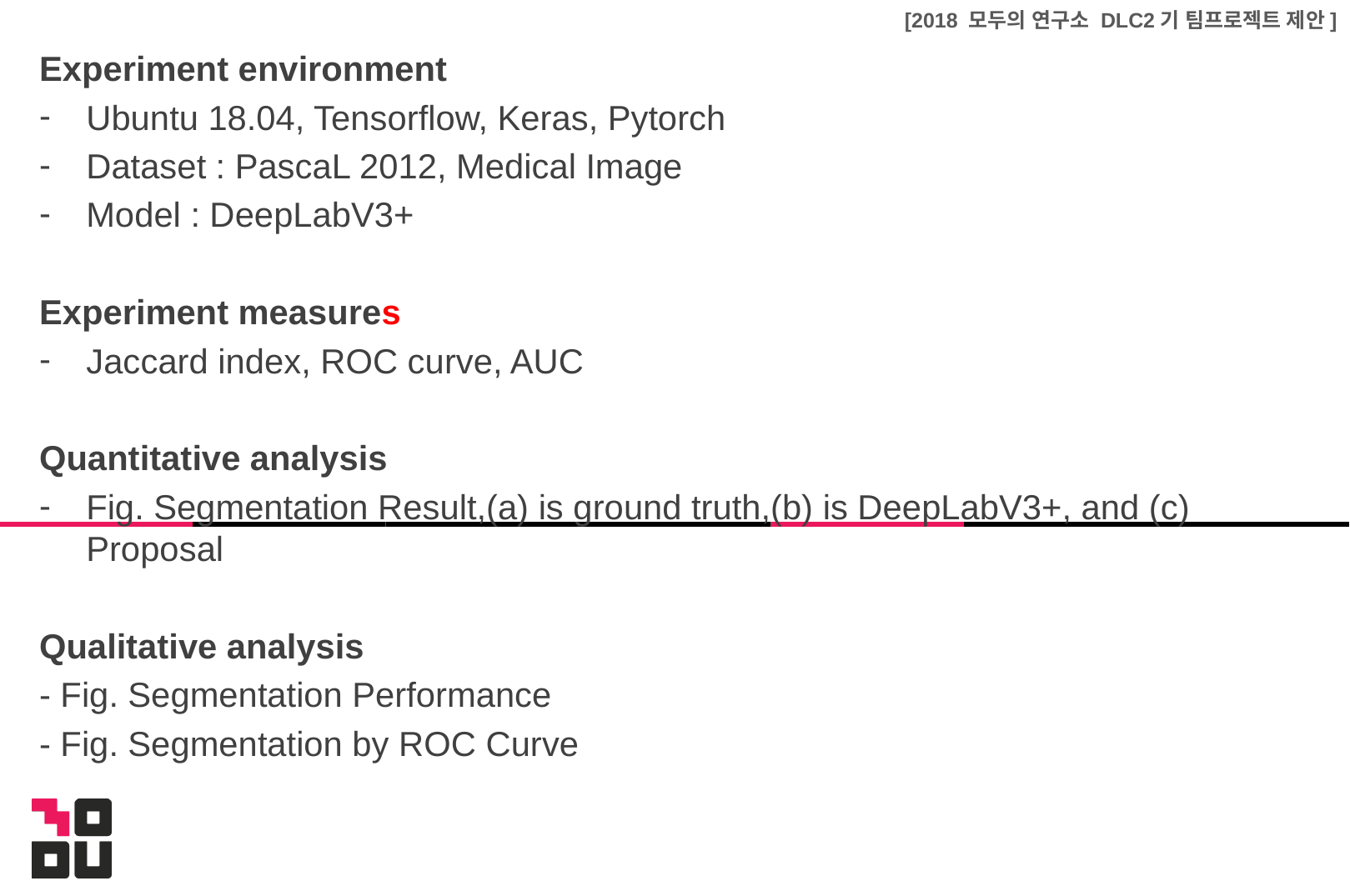

[2018 모두의 연구소 DLC2기 팀프로젝트 제안]
Experiment environment
Ubuntu 18.04, Tensorflow, Keras, Pytorch
Dataset : PascaL 2012, Medical Image
Model : DeepLabV3+

Experiment measures
Jaccard index, ROC curve, AUC

Quantitative analysis
Fig. Segmentation Result,(a) is ground truth,(b) is DeepLabV3+, and (c)  Proposal

Qualitative analysis
- Fig. Segmentation Performance
- Fig. Segmentation by ROC Curve